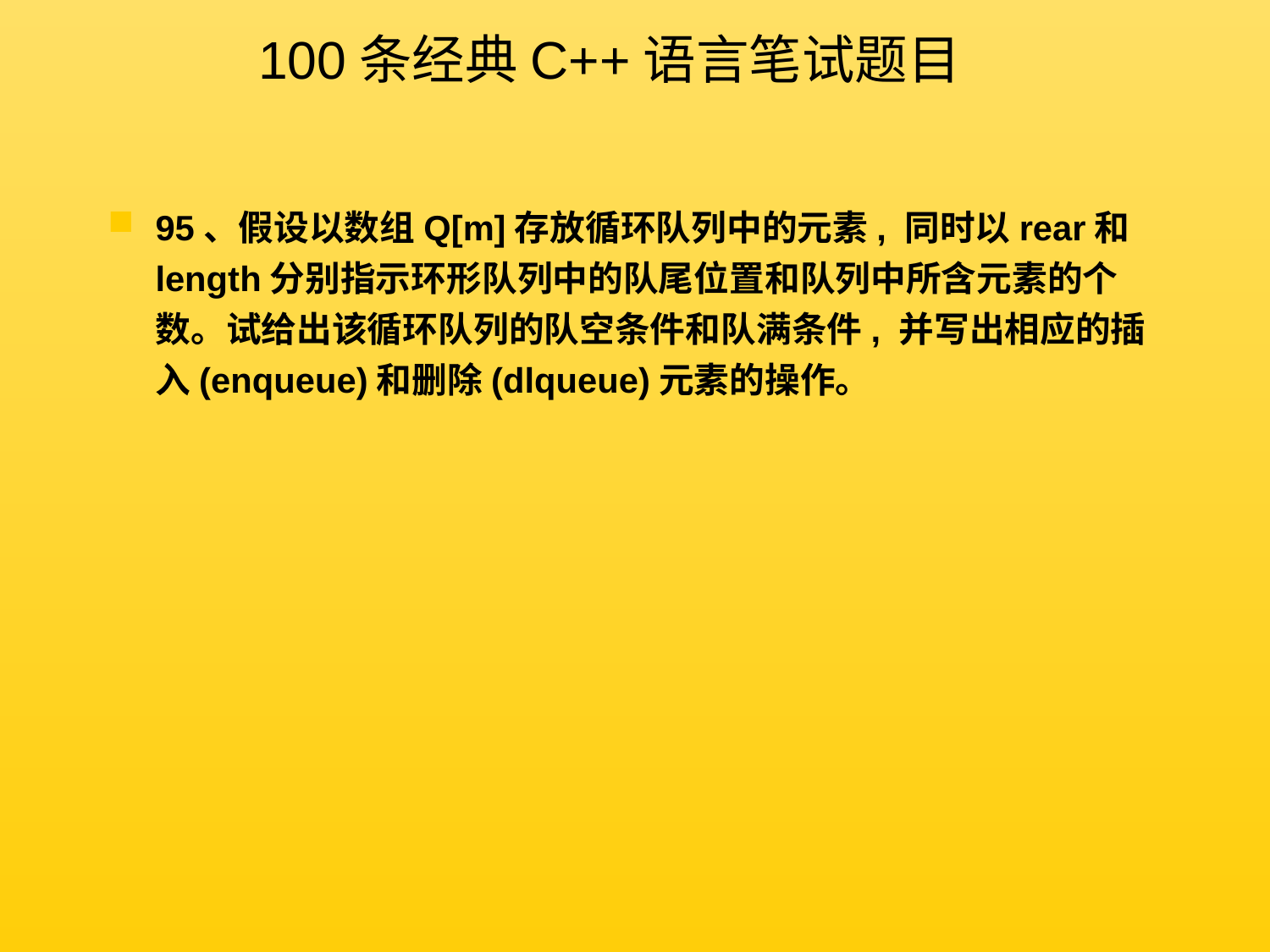

100条经典C++语言笔试题目
95、假设以数组Q[m]存放循环队列中的元素, 同时以rear和length分别指示环形队列中的队尾位置和队列中所含元素的个数。试给出该循环队列的队空条件和队满条件, 并写出相应的插入(enqueue)和删除(dlqueue)元素的操作。